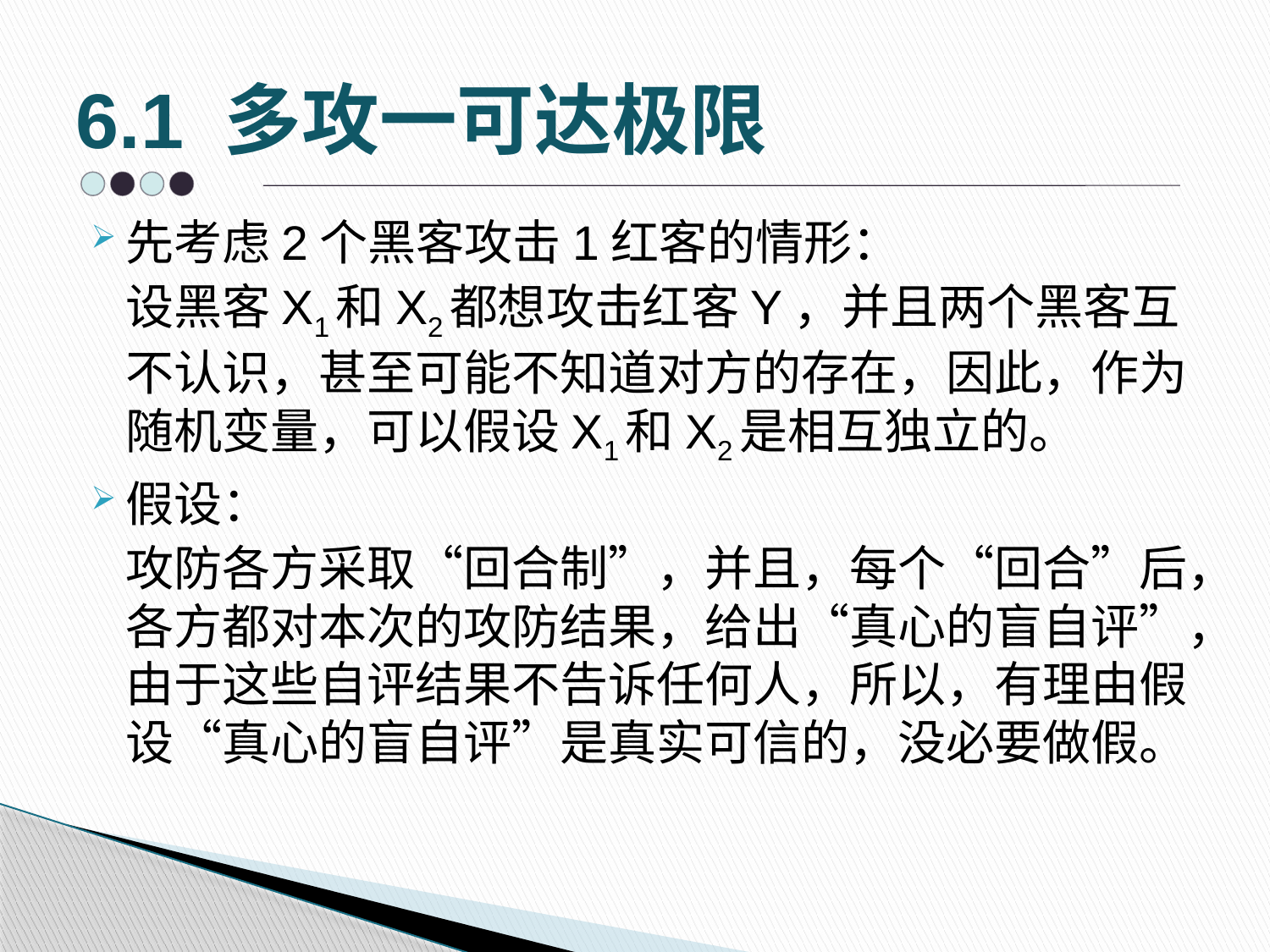

# 6.1 多攻一可达极限

先考虑2个黑客攻击1红客的情形：
	设黑客X1和X2都想攻击红客Y，并且两个黑客互不认识，甚至可能不知道对方的存在，因此，作为随机变量，可以假设X1和X2是相互独立的。
假设：
	攻防各方采取“回合制”，并且，每个“回合”后，各方都对本次的攻防结果，给出“真心的盲自评”，由于这些自评结果不告诉任何人，所以，有理由假设“真心的盲自评”是真实可信的，没必要做假。